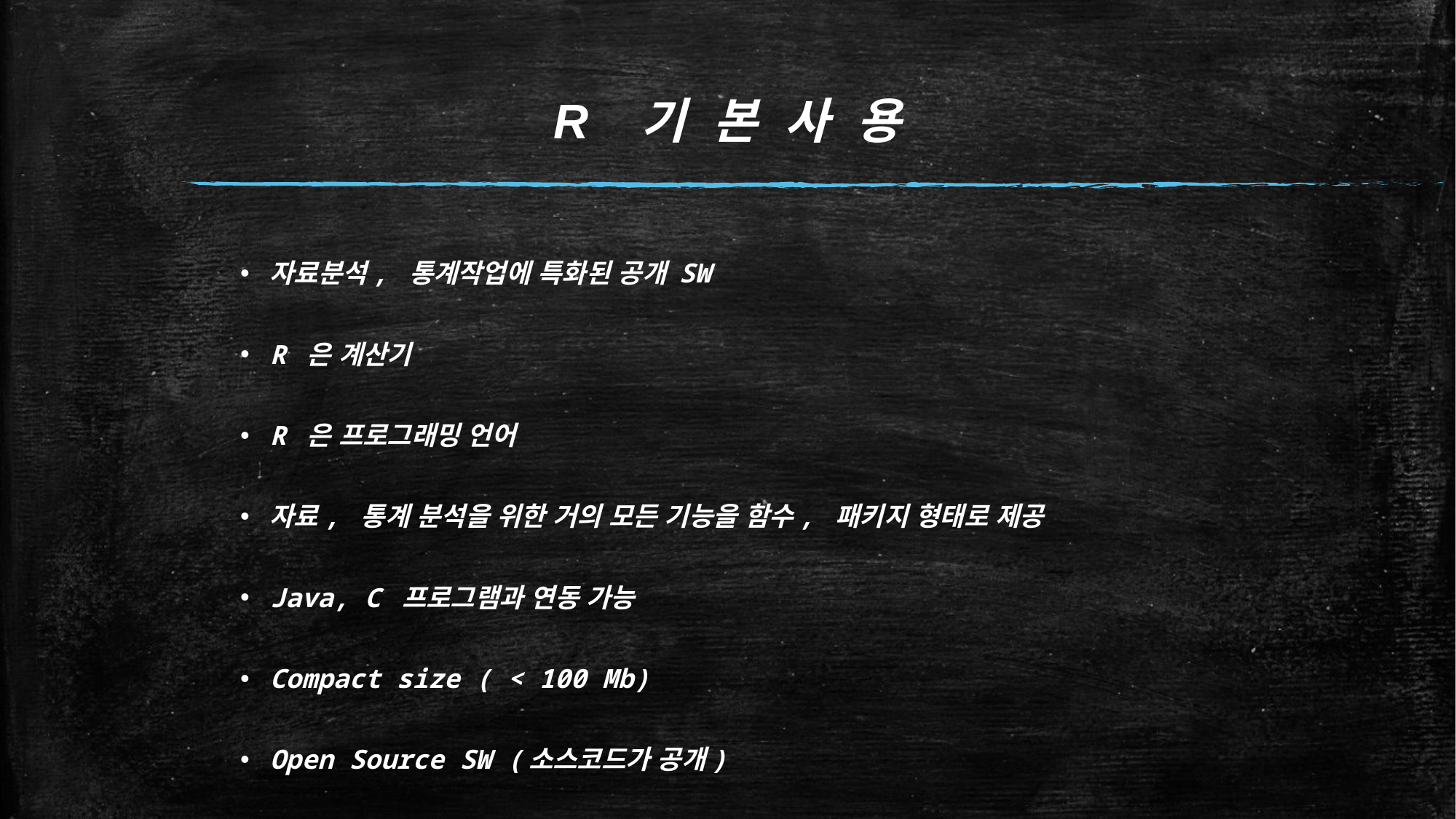

# R   기  본  사  용

자료분석, 통계작업에 특화된 공개 SW

R 은 계산기

R 은 프로그래밍 언어

자료, 통계 분석을 위한 거의 모든 기능을 함수, 패키지 형태로 제공

Java, C 프로그램과 연동 가능

Compact size ( < 100 Mb)

Open Source SW (소스코드가 공개)